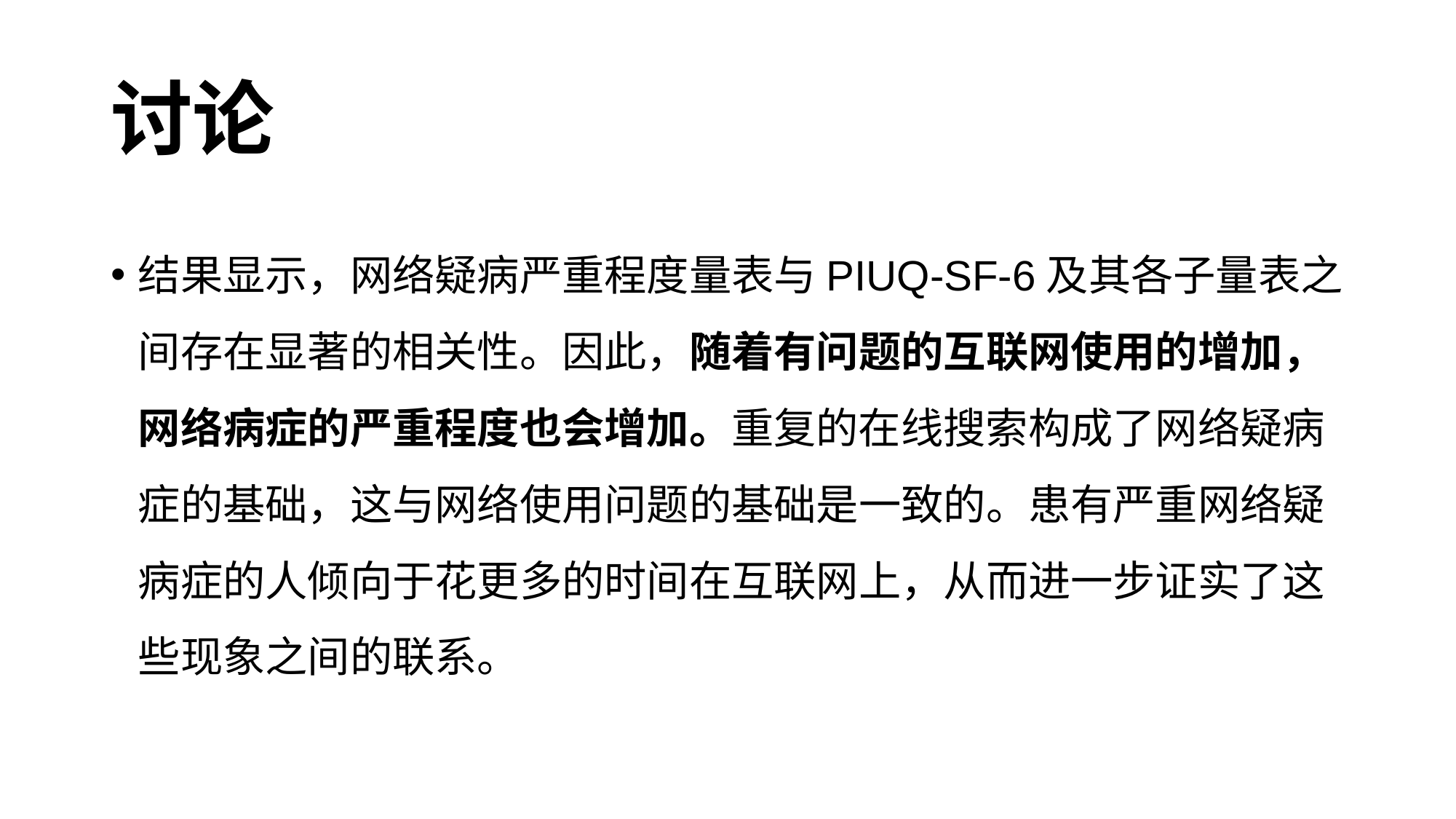

# 讨论
结果显示，网络疑病严重程度量表与PIUQ-SF-6及其各子量表之间存在显著的相关性。因此，随着有问题的互联网使用的增加，网络病症的严重程度也会增加。重复的在线搜索构成了网络疑病症的基础，这与网络使用问题的基础是一致的。患有严重网络疑病症的人倾向于花更多的时间在互联网上，从而进一步证实了这些现象之间的联系。